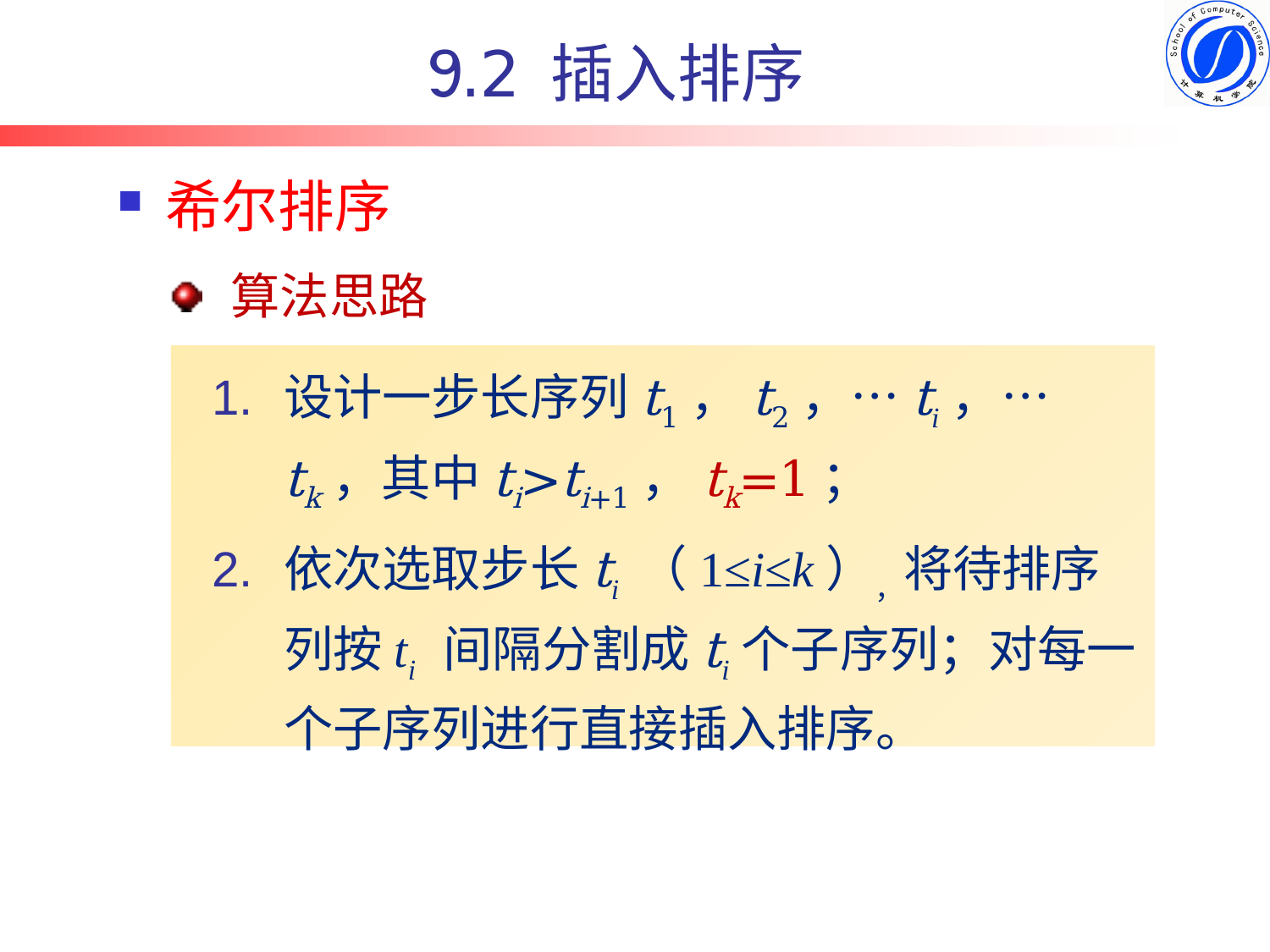

# 9.2 插入排序
希尔排序
算法思路
设计一步长序列t1，t2，…ti，…tk，其中ti>ti+1，tk=1；
依次选取步长ti （1≤i≤k），将待排序列按ti 间隔分割成ti个子序列；对每一个子序列进行直接插入排序。